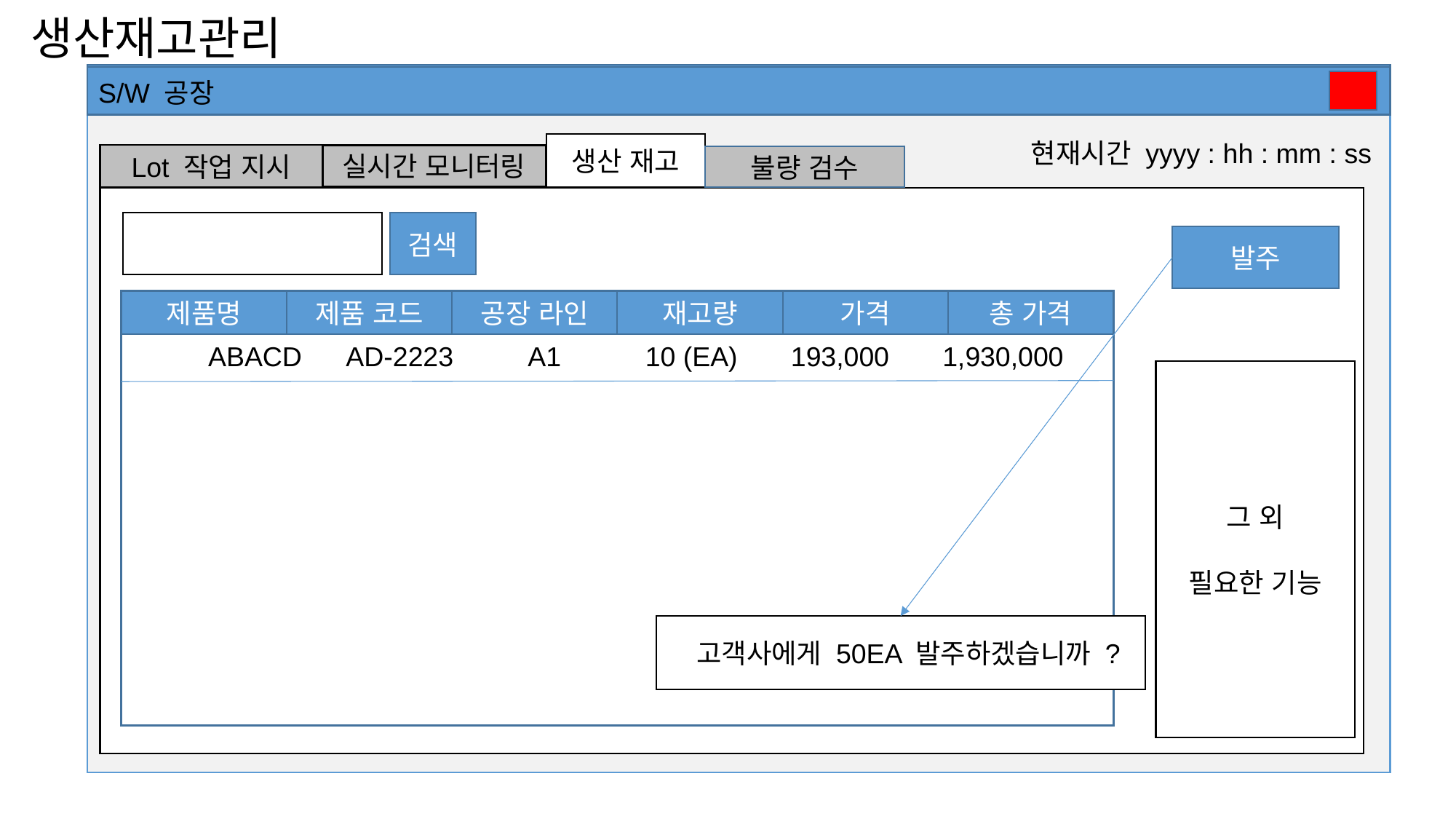

생산재고관리

S/W 공장
현재시간 yyyy : hh : mm : ss
생산 재고
Lot 작업 지시
실시간 모니터링
불량 검수

검색

발주
제품명

제품 코드
공장 라인
재고량
가격
총 가격
ABACD      AD-2223          A1           10 (EA)       193,000       1,930,000
그 외

필요한 기능
   고객사에게 50EA 발주하겠습니까 ?